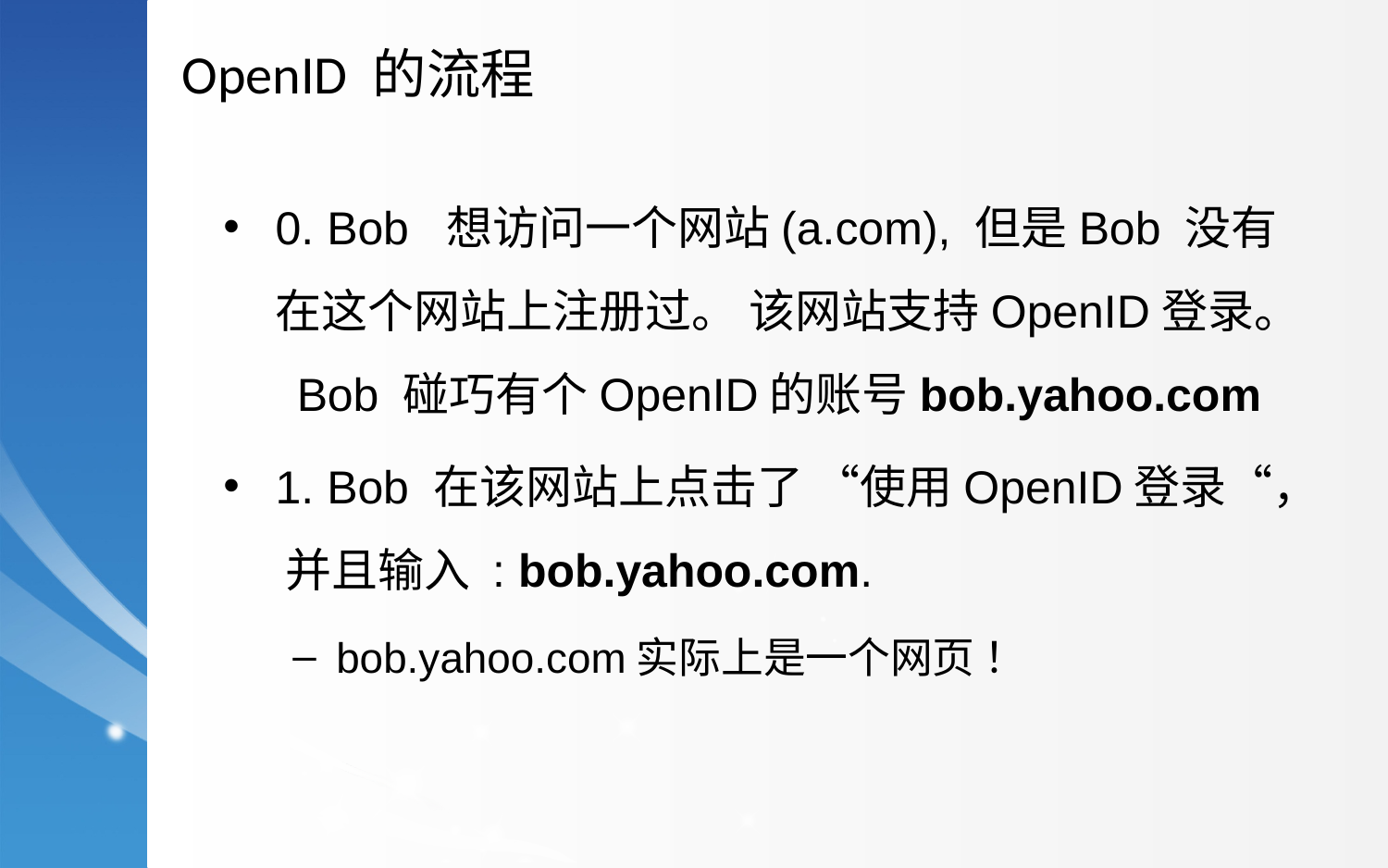

OpenID 的流程

0. Bob  想访问一个网站(a.com), 但是Bob 没有在这个网站上注册过。 该网站支持OpenID登录。  Bob 碰巧有个OpenID的账号bob.yahoo.com
1. Bob 在该网站上点击了 “使用OpenID登录“， 并且输入 : bob.yahoo.com.
bob.yahoo.com实际上是一个网页 ！